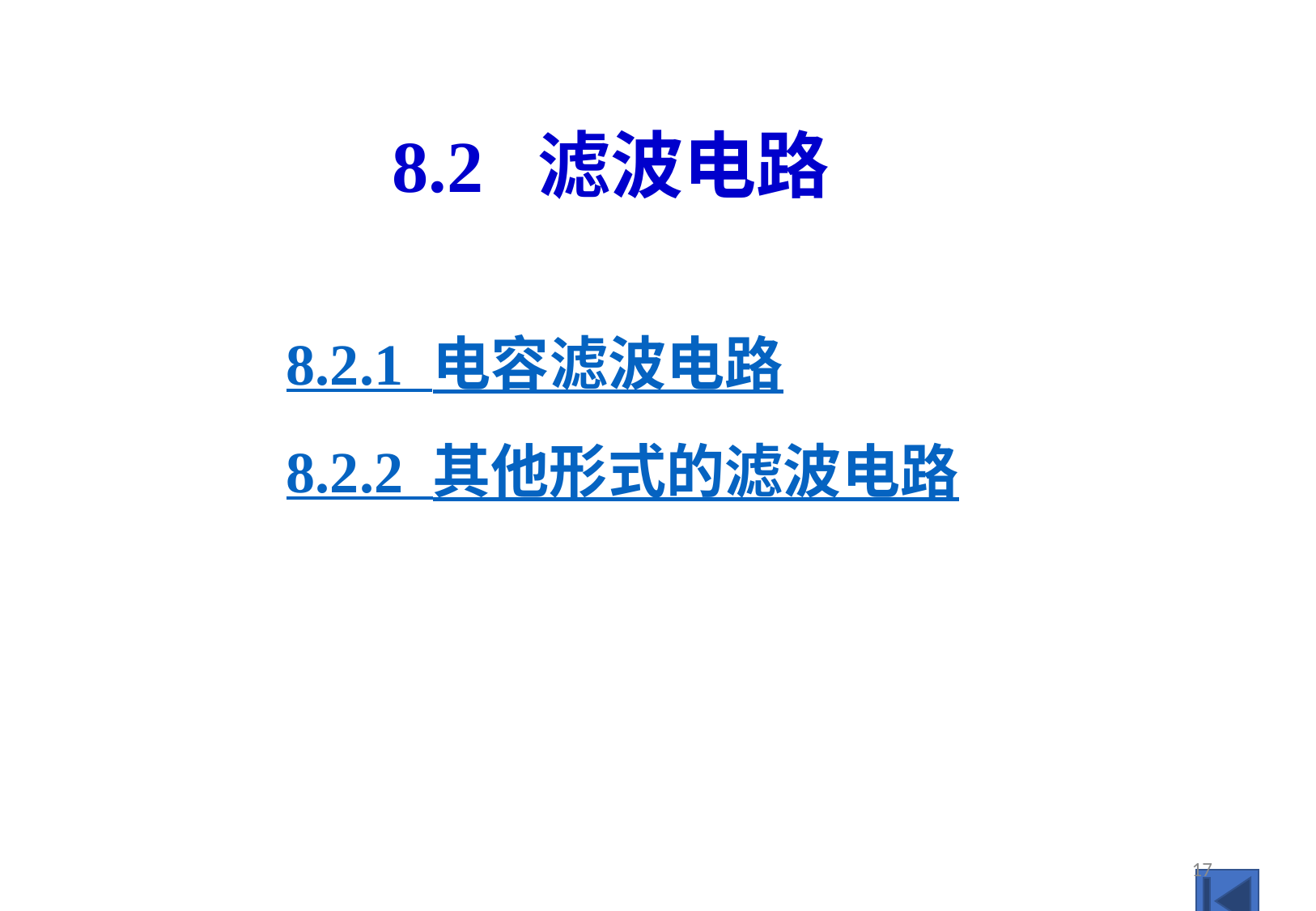

8.2  滤波电路
8.2.1  电容滤波电路
8.2.2  其他形式的滤波电路

17